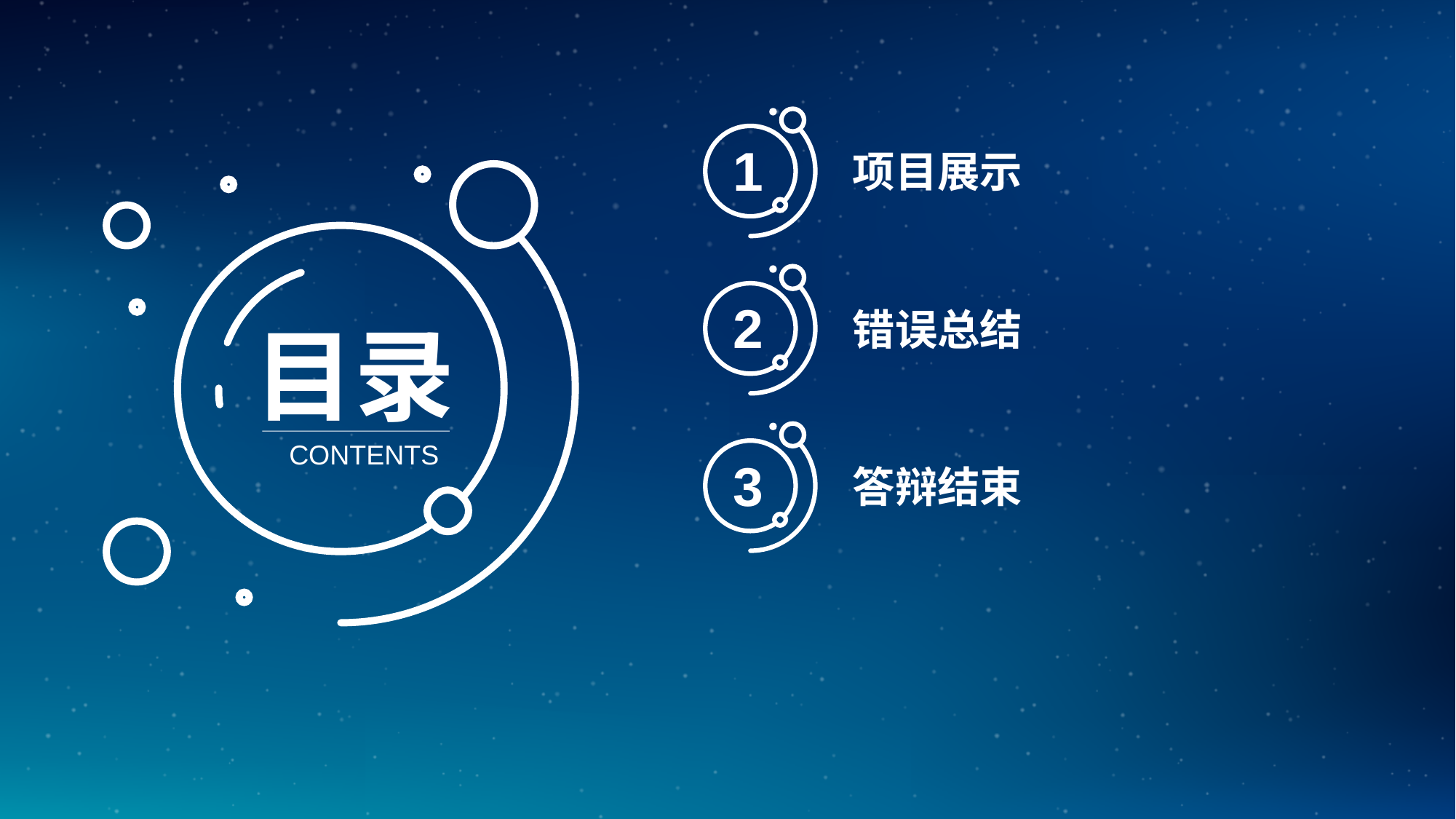

1

项目展示

2

错误总结
目录

3

CONTENTS
答辩结束